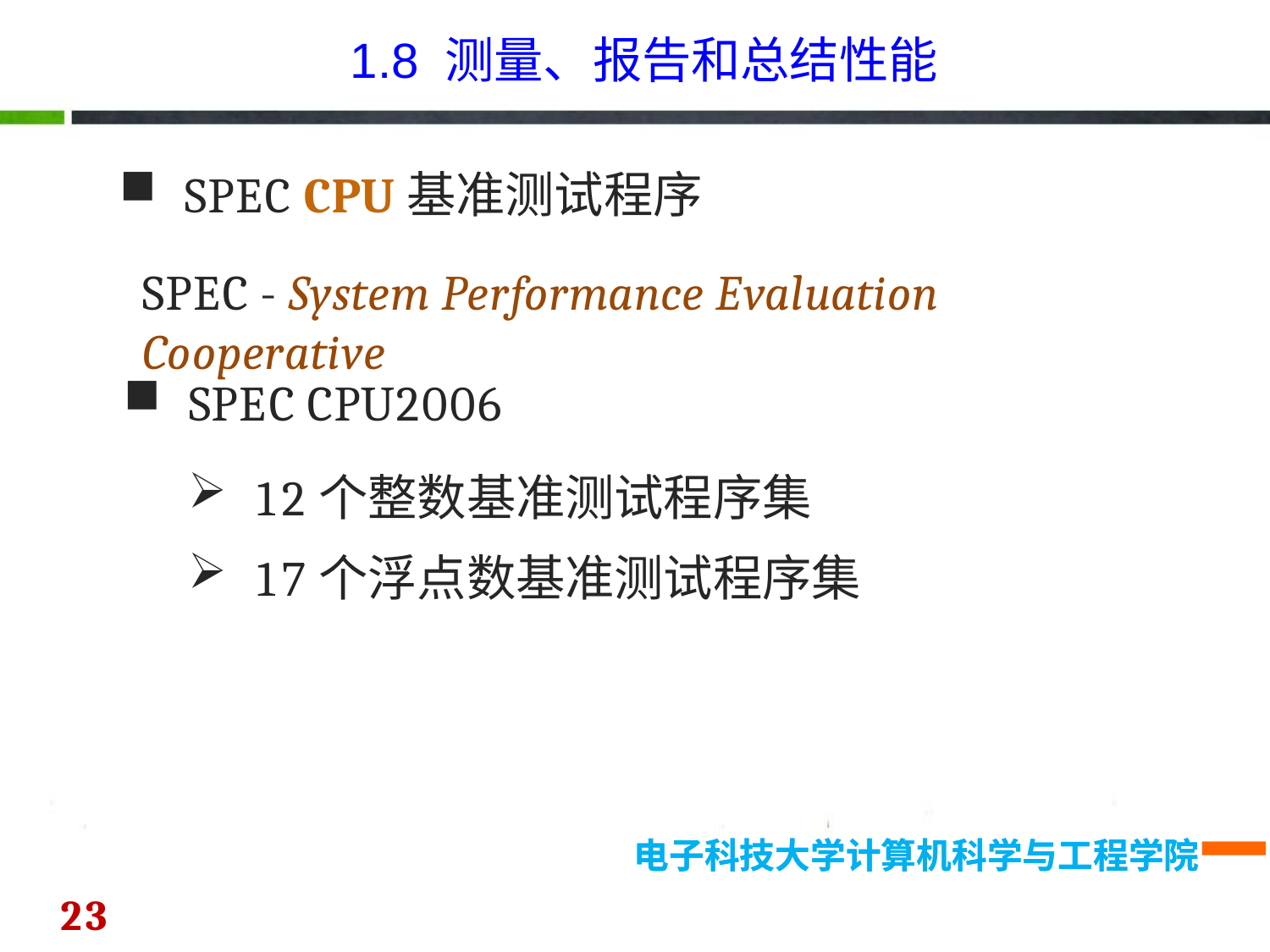

1.8 测量、报告和总结性能
SPEC CPU基准测试程序
SPEC - System Performance Evaluation Cooperative
SPEC CPU2006
12个整数基准测试程序集
17个浮点数基准测试程序集
电子科技大学计算机科学与工程学院